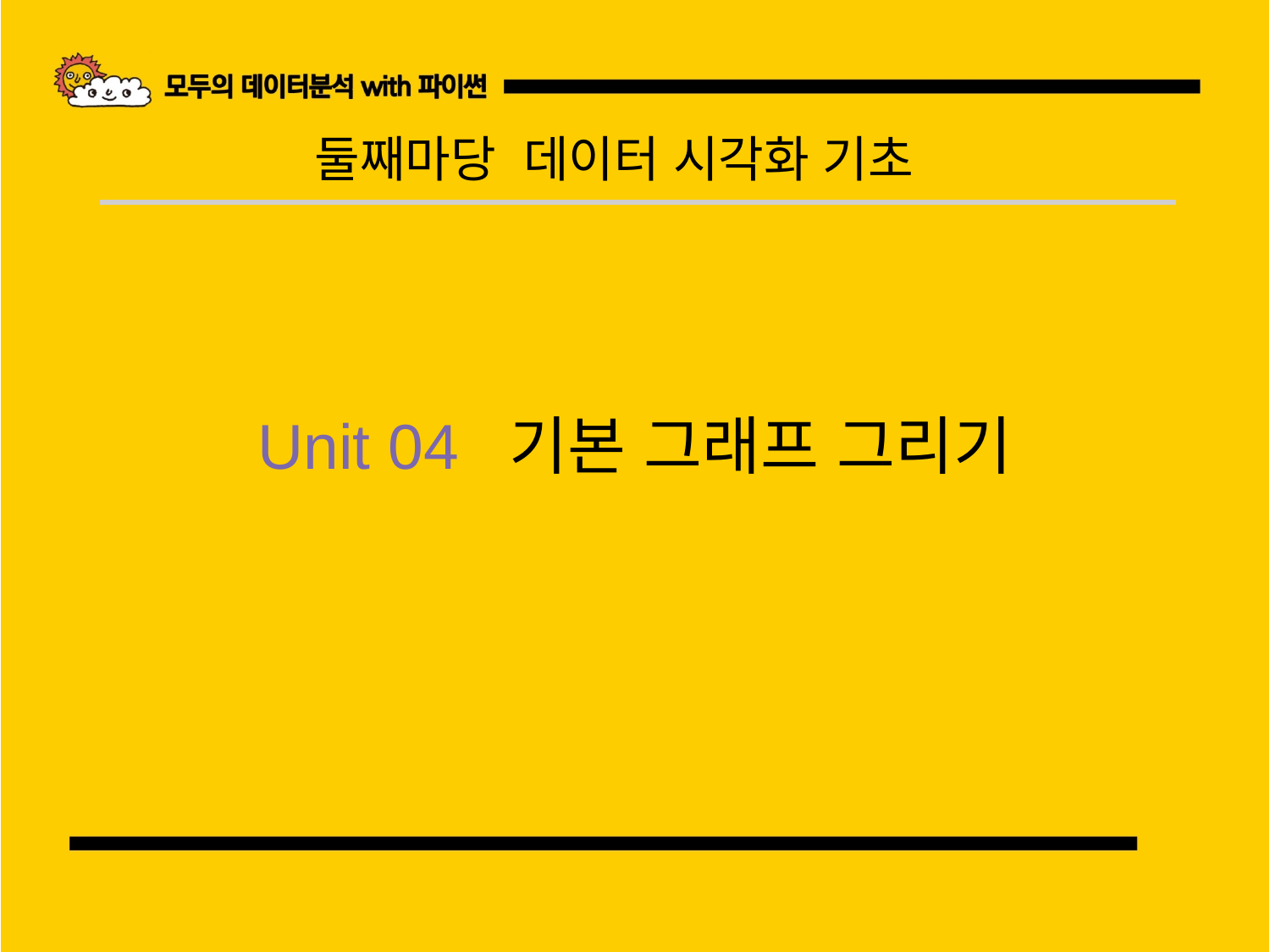

둘째마당  데이터 시각화 기초
Unit 04  기본 그래프 그리기